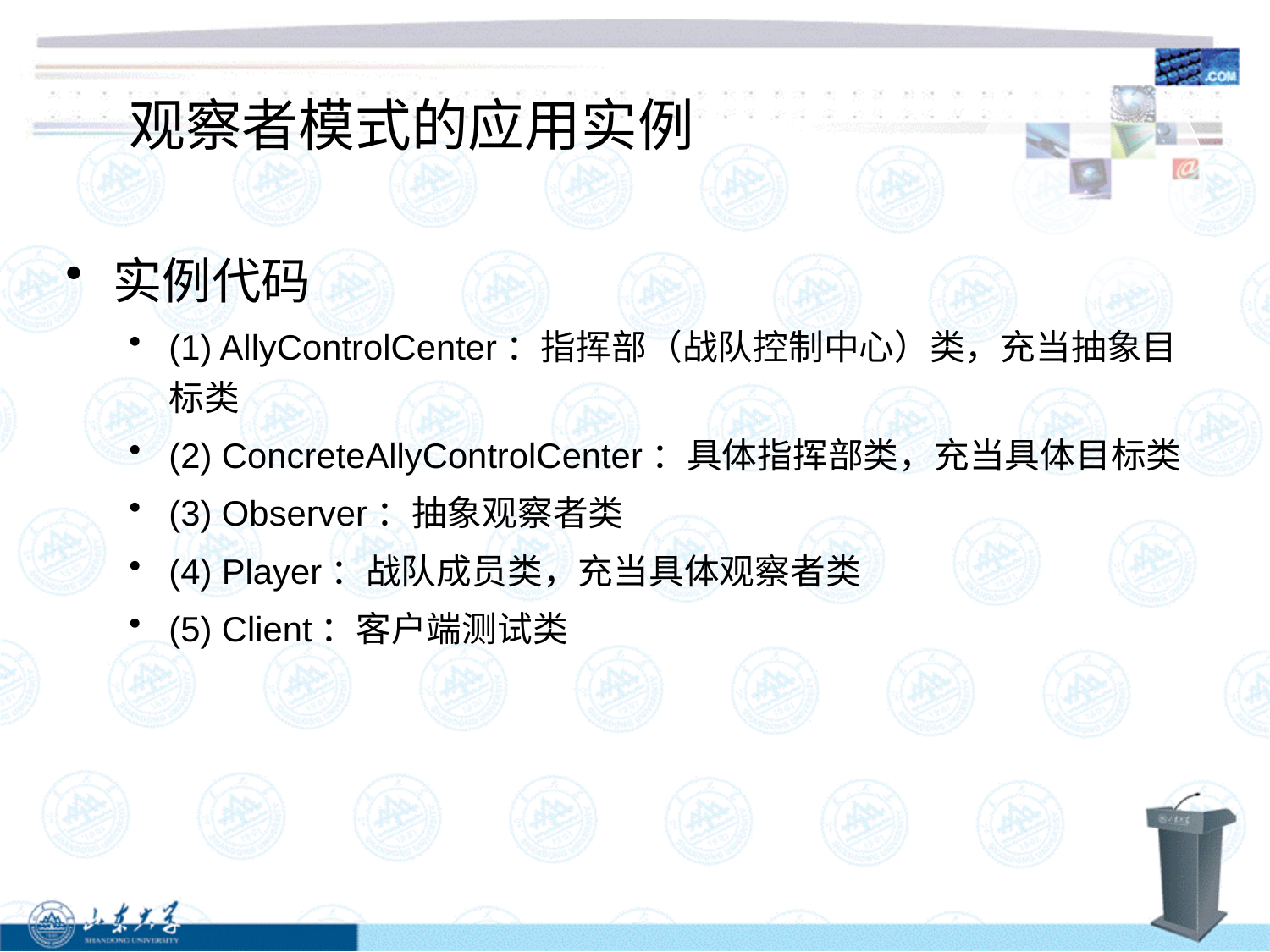

# 观察者模式的应用实例
实例代码
(1) AllyControlCenter：指挥部（战队控制中心）类，充当抽象目标类
(2) ConcreteAllyControlCenter：具体指挥部类，充当具体目标类
(3) Observer：抽象观察者类
(4) Player：战队成员类，充当具体观察者类
(5) Client：客户端测试类